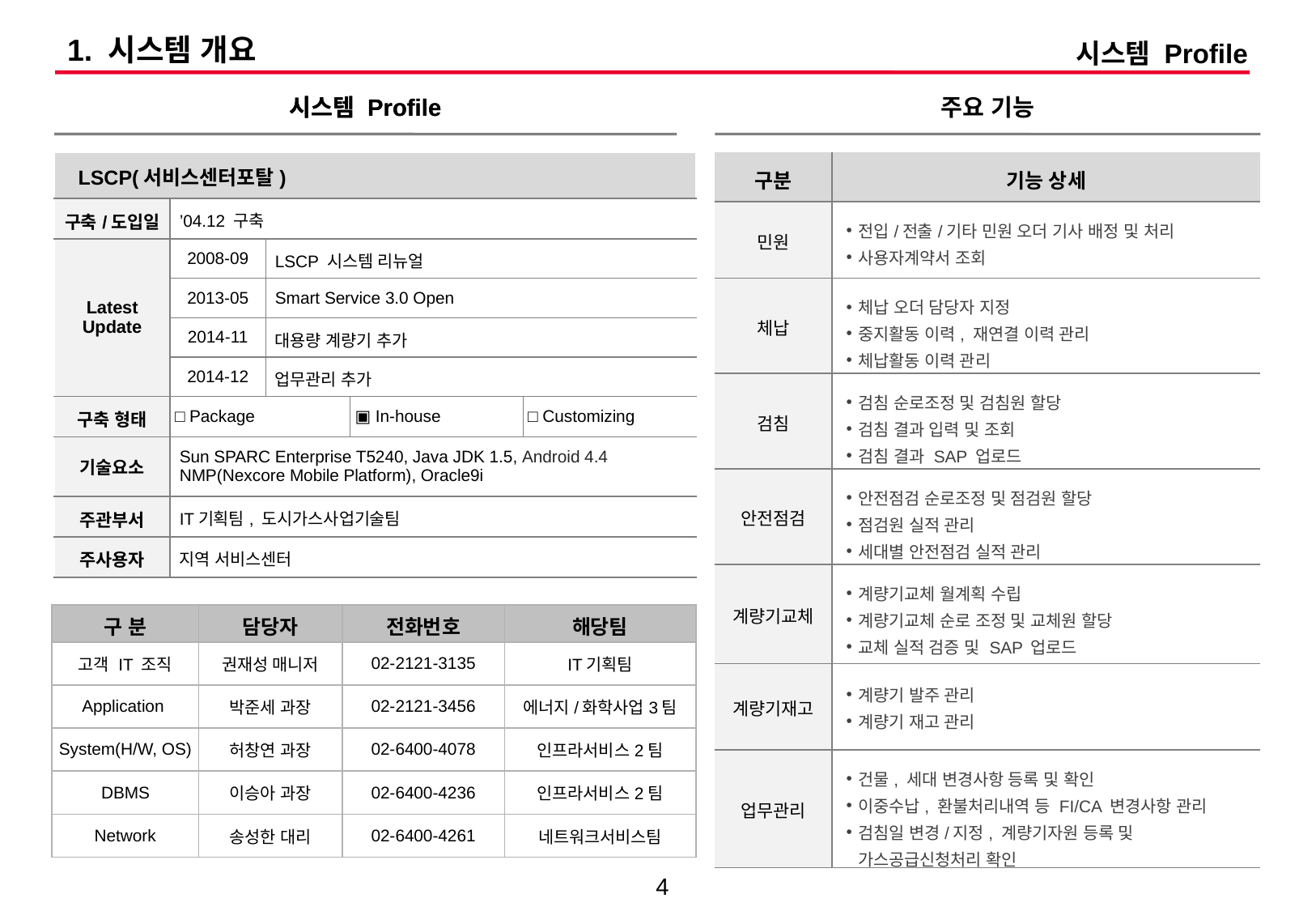

# 1. 시스템 개요
시스템 Profile
시스템 Profile

시스템 Profile

주요 기능

| LSCP(서비스센터포탈) |  |  |  |  |
| --- | --- | --- | --- | --- |
| 구축/도입일 | ’04.12 구축 |  |  |  |
| Latest Update | 2008-09 | LSCP 시스템 리뉴얼 |  |  |
|  | 2013-05 | Smart Service 3.0 Open |  |  |
|  | 2014-11 | 대용량 계량기 추가 |  |  |
|  | 2014-12 | 업무관리 추가 |  |  |
| 구축 형태 | □ Package |  | ▣ In-house | □ Customizing |
| 기술요소 | Sun SPARC Enterprise T5240, Java JDK 1.5, Android 4.4 NMP(Nexcore Mobile Platform), Oracle9i |  |  |  |
| 주관부서 | IT기획팀, 도시가스사업기술팀 |  |  |  |
| 주사용자 | 지역 서비스센터 |  |  |  |
| 구분 | 기능 상세 |
| --- | --- |
| 민원 | 전입/전출/기타 민원 오더 기사 배정 및 처리 사용자계약서 조회 |
| 체납 | 체납 오더 담당자 지정 중지활동 이력, 재연결 이력 관리 체납활동 이력 관리 |
| 검침 | 검침 순로조정 및 검침원 할당 검침 결과 입력 및 조회 검침 결과 SAP 업로드 |
| 안전점검 | 안전점검 순로조정 및 점검원 할당 점검원 실적 관리 세대별 안전점검 실적 관리 |
| 계량기교체 | 계량기교체 월계획 수립 계량기교체 순로 조정 및 교체원 할당 교체 실적 검증 및 SAP 업로드 |
| 계량기재고 | 계량기 발주 관리 계량기 재고 관리 |
| 업무관리 | 건물, 세대 변경사항 등록 및 확인 이중수납, 환불처리내역 등 FI/CA 변경사항 관리 검침일 변경/지정, 계량기자원 등록 및 가스공급신청처리 확인 |
| 구 분 | 담당자 | 전화번호 | 해당팀 |
| --- | --- | --- | --- |
| 고객 IT 조직 | 권재성 매니저 | 02-2121-3135 | IT기획팀 |
| Application | 박준세 과장 | 02-2121-3456 | 에너지/화학사업3팀 |
| System(H/W, OS) | 허창연 과장 | 02-6400-4078 | 인프라서비스2팀 |
| DBMS | 이승아 과장 | 02-6400-4236 | 인프라서비스2팀 |
| Network | 송성한 대리 | 02-6400-4261 | 네트워크서비스팀 |